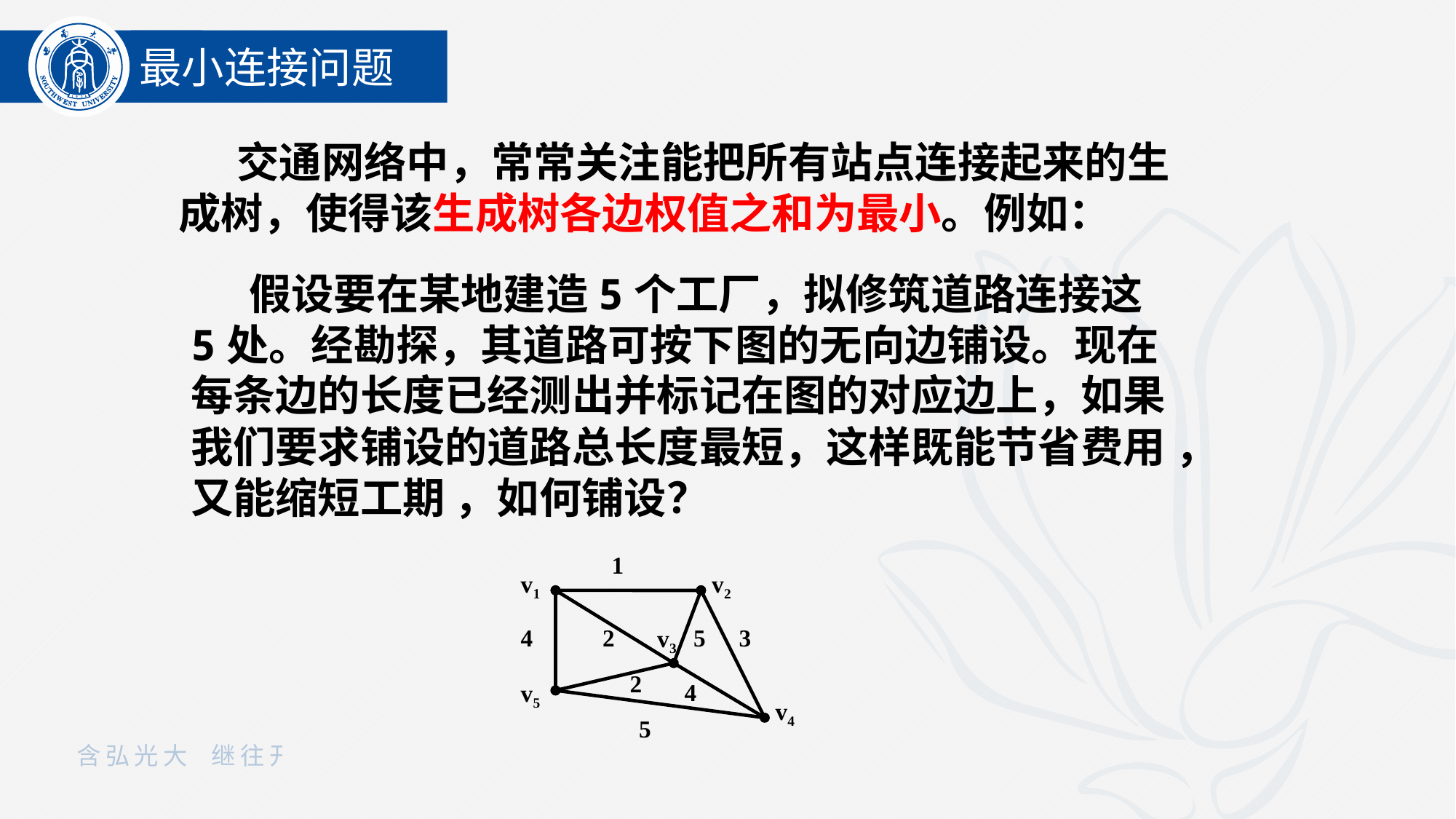

最小连接问题
     交通网络中，常常关注能把所有站点连接起来的生成树，使得该生成树各边权值之和为最小。例如：
     假设要在某地建造5个工厂，拟修筑道路连接这5处。经勘探，其道路可按下图的无向边铺设。现在每条边的长度已经测出并标记在图的对应边上，如果我们要求铺设的道路总长度最短，这样既能节省费用 ，又能缩短工期 ，如何铺设？
1
v1
v2

4
2
v3
3

2

v5
4

v4
5

5